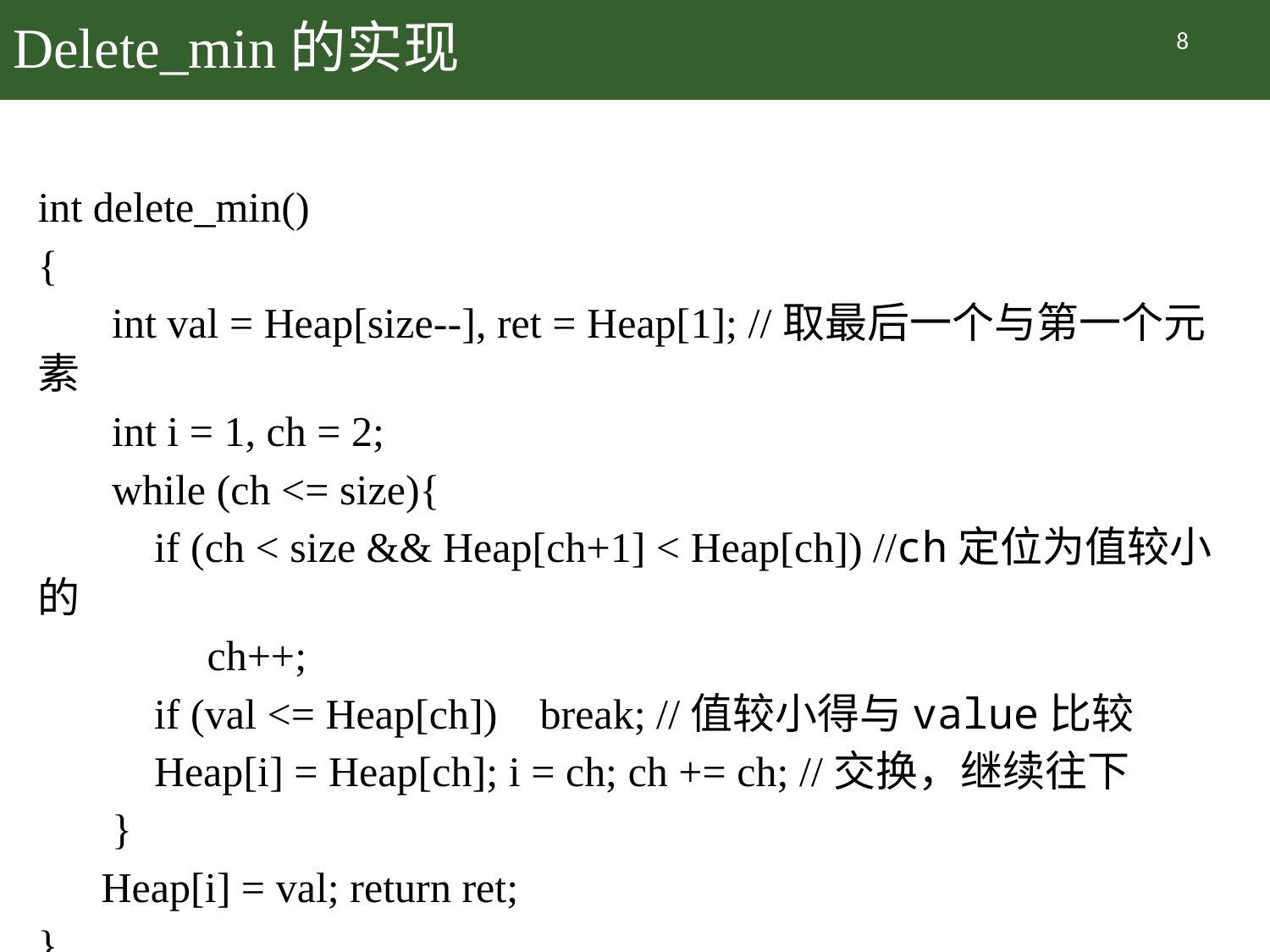

# Delete_min的实现
8
int delete_min()
{
       int val = Heap[size--], ret = Heap[1]; //取最后一个与第一个元素
       int i = 1, ch = 2;
       while (ch <= size){
           if (ch < size && Heap[ch+1] < Heap[ch]) //ch定位为值较小的
                ch++;
           if (val <= Heap[ch])    break; //值较小得与value比较
           Heap[i] = Heap[ch]; i = ch; ch += ch; //交换，继续往下
       }
      Heap[i] = val; return ret;
}